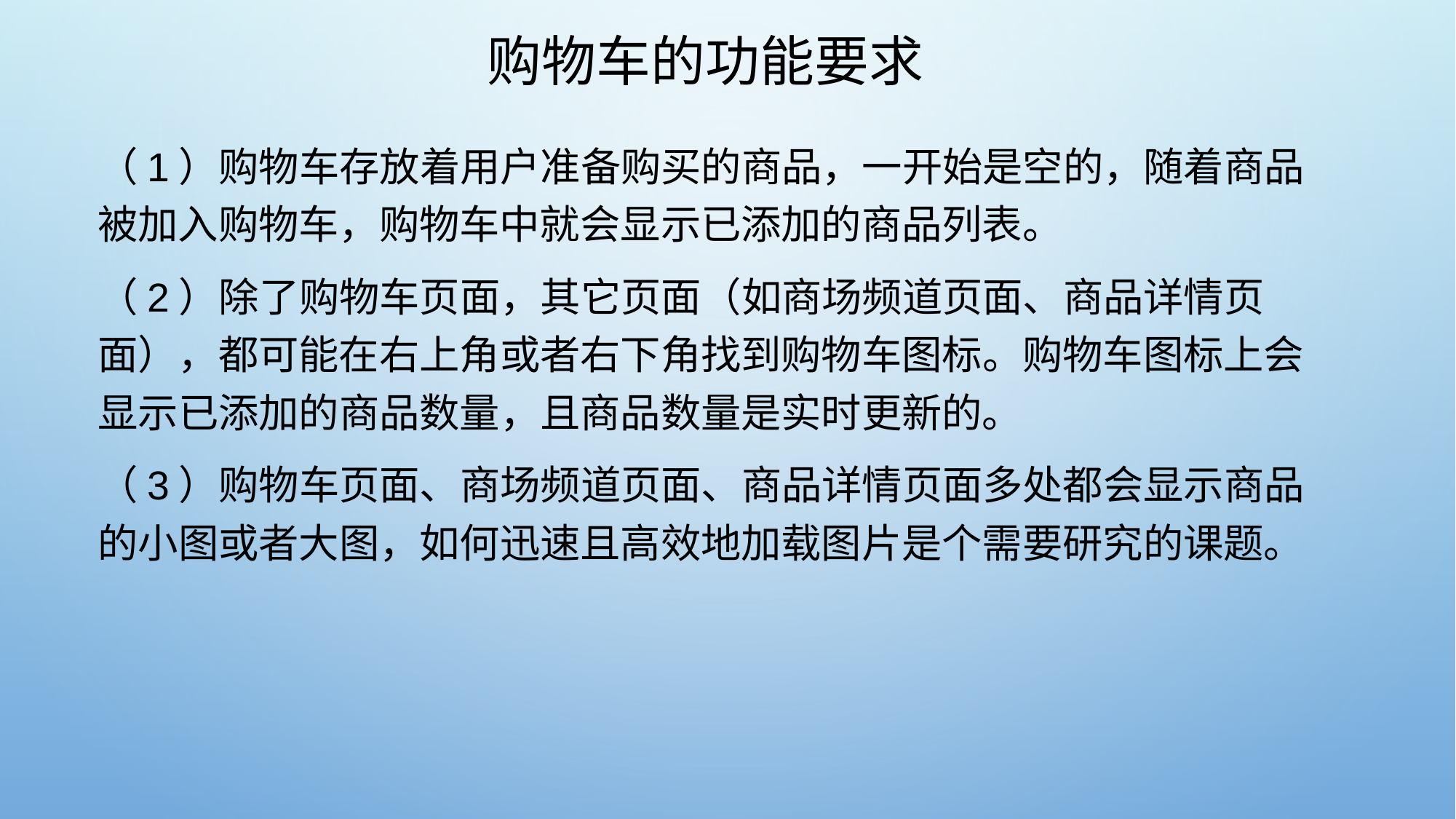

# 购物车的功能要求
（1）购物车存放着用户准备购买的商品，一开始是空的，随着商品被加入购物车，购物车中就会显示已添加的商品列表。
（2）除了购物车页面，其它页面（如商场频道页面、商品详情页面），都可能在右上角或者右下角找到购物车图标。购物车图标上会显示已添加的商品数量，且商品数量是实时更新的。
（3）购物车页面、商场频道页面、商品详情页面多处都会显示商品的小图或者大图，如何迅速且高效地加载图片是个需要研究的课题。